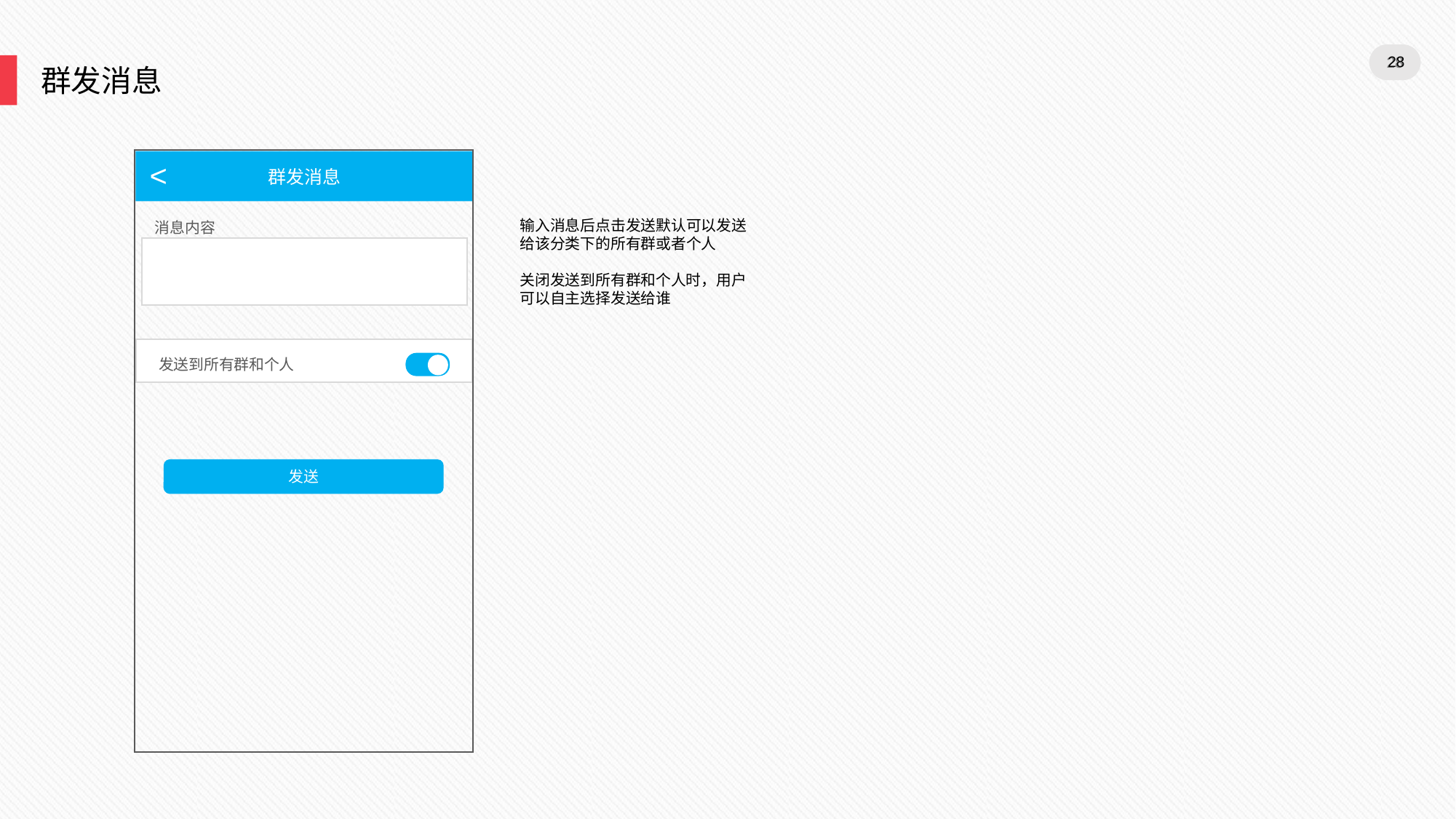

28
28
群发消息

群发消息
<
输入消息后点击发送默认可以发送给该分类下的所有群或者个人

关闭发送到所有群和个人时，用户可以自主选择发送给谁
消息内容

发送到所有群和个人

发送